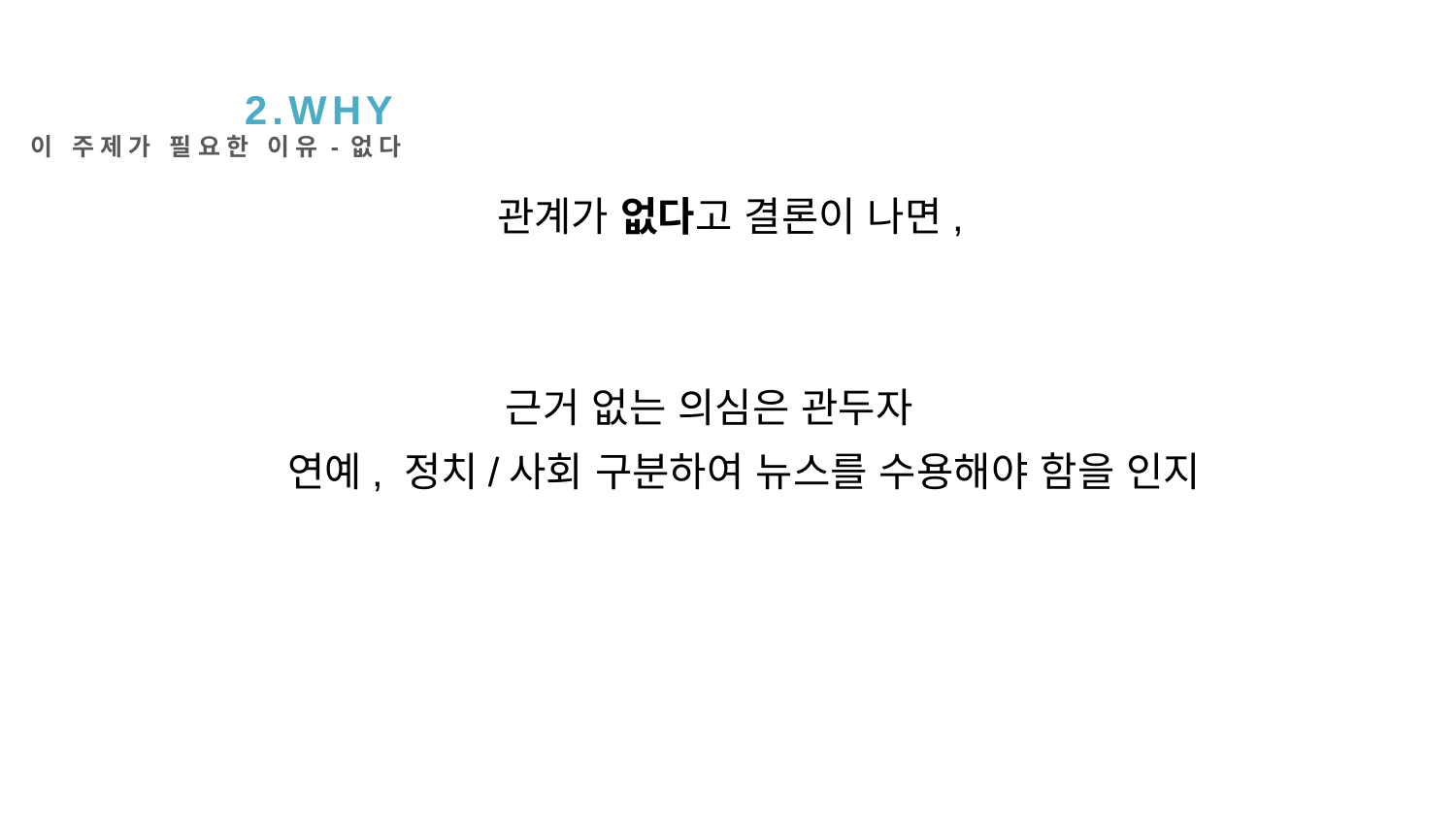

2 . W H Y
이 주제가 필요한 이유-없다
관계가 없다고 결론이 나면,
근거 없는 의심은 관두자
연예, 정치/사회 구분하여 뉴스를 수용해야 함을 인지